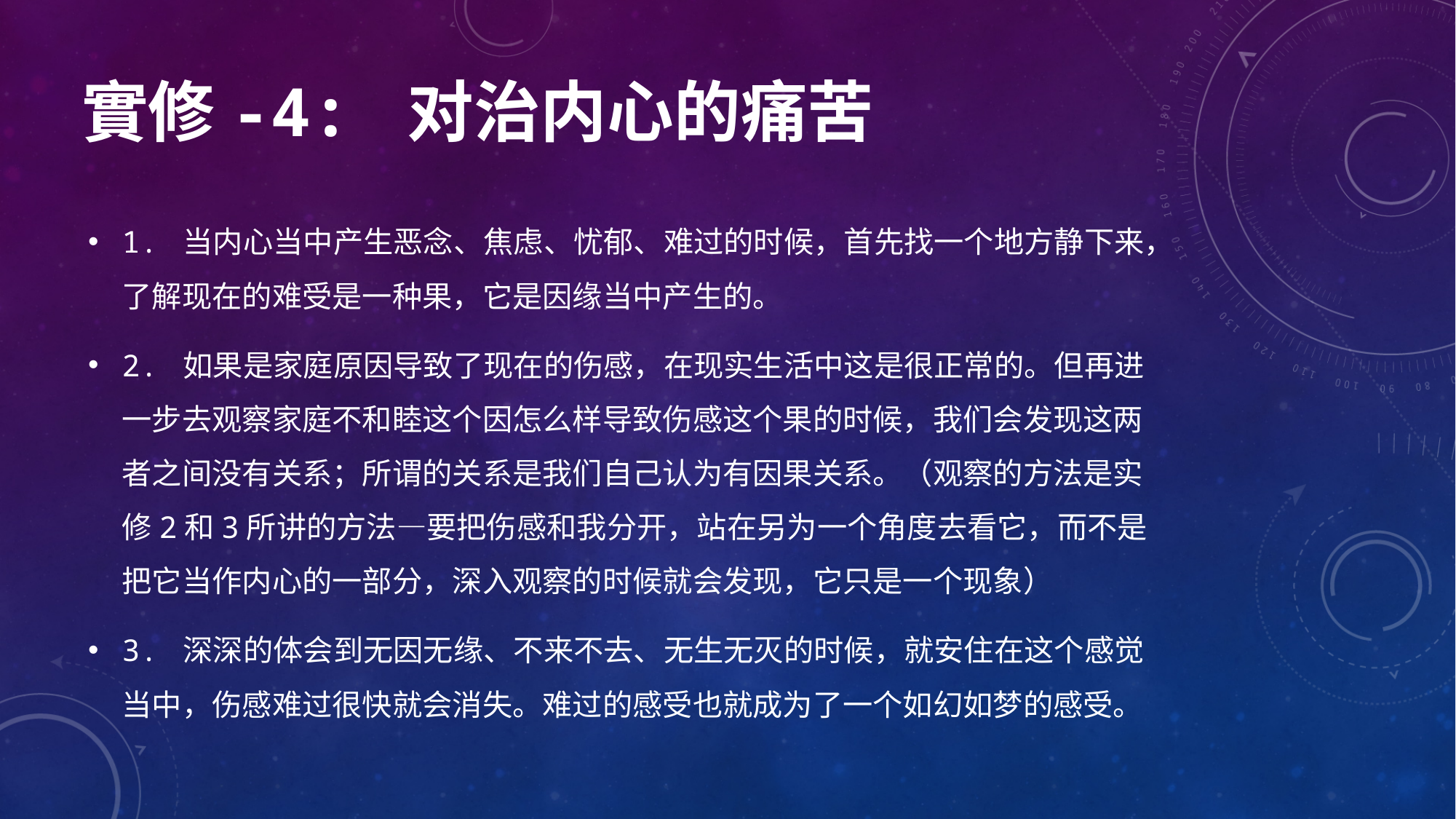

# 實修-4: 对治内心的痛苦
1. 当内心当中产生恶念、焦虑、忧郁、难过的时候，首先找一个地方静下来，了解现在的难受是一种果，它是因缘当中产生的。
2. 如果是家庭原因导致了现在的伤感，在现实生活中这是很正常的。但再进一步去观察家庭不和睦这个因怎么样导致伤感这个果的时候，我们会发现这两者之间没有关系；所谓的关系是我们自己认为有因果关系。（观察的方法是实修2和3所讲的方法—要把伤感和我分开，站在另为一个角度去看它，而不是把它当作内心的一部分，深入观察的时候就会发现，它只是一个现象）
3. 深深的体会到无因无缘、不来不去、无生无灭的时候，就安住在这个感觉当中，伤感难过很快就会消失。难过的感受也就成为了一个如幻如梦的感受。